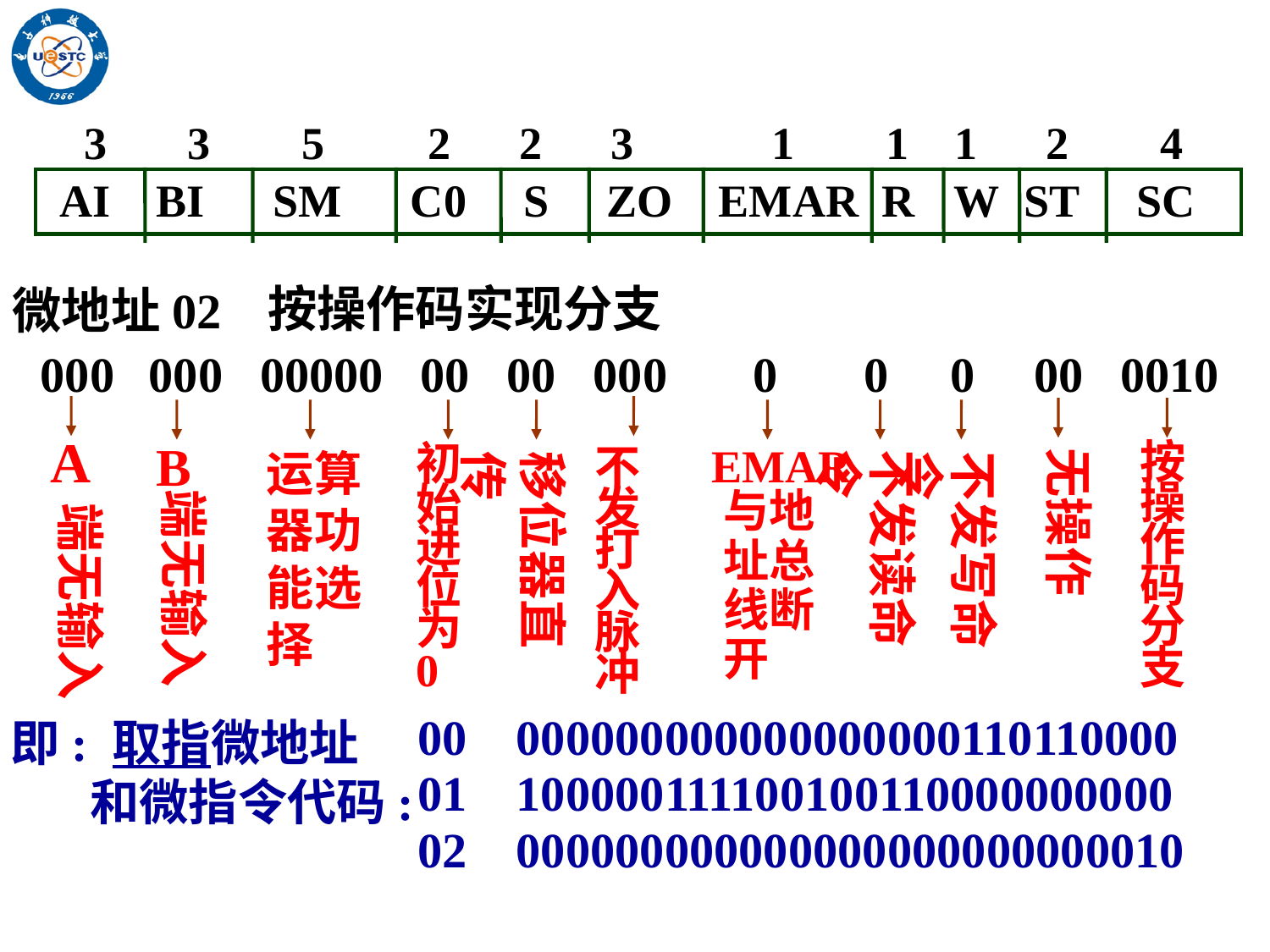

3       3        5         2      2      3            1        1    1      2        4
 AI    BI      SM      C0     S     ZO    EMAR  R    W   ST     SC

按操作码实现分支
微地址02
000   000   00000   00   00   000       0       0     0     00   0010

A
端无输入
B
端无输入
EMAR
与地址总线断开
无操作
运算器功能选择
不发读命令
移位器直传
不发写命令
按操作码分支
初始进位为0
不发打入脉冲
00    000000000000000000110110000
01    100000111100100110000000000
02    000000000000000000000000010
即: 取指微地址和微指令代码: